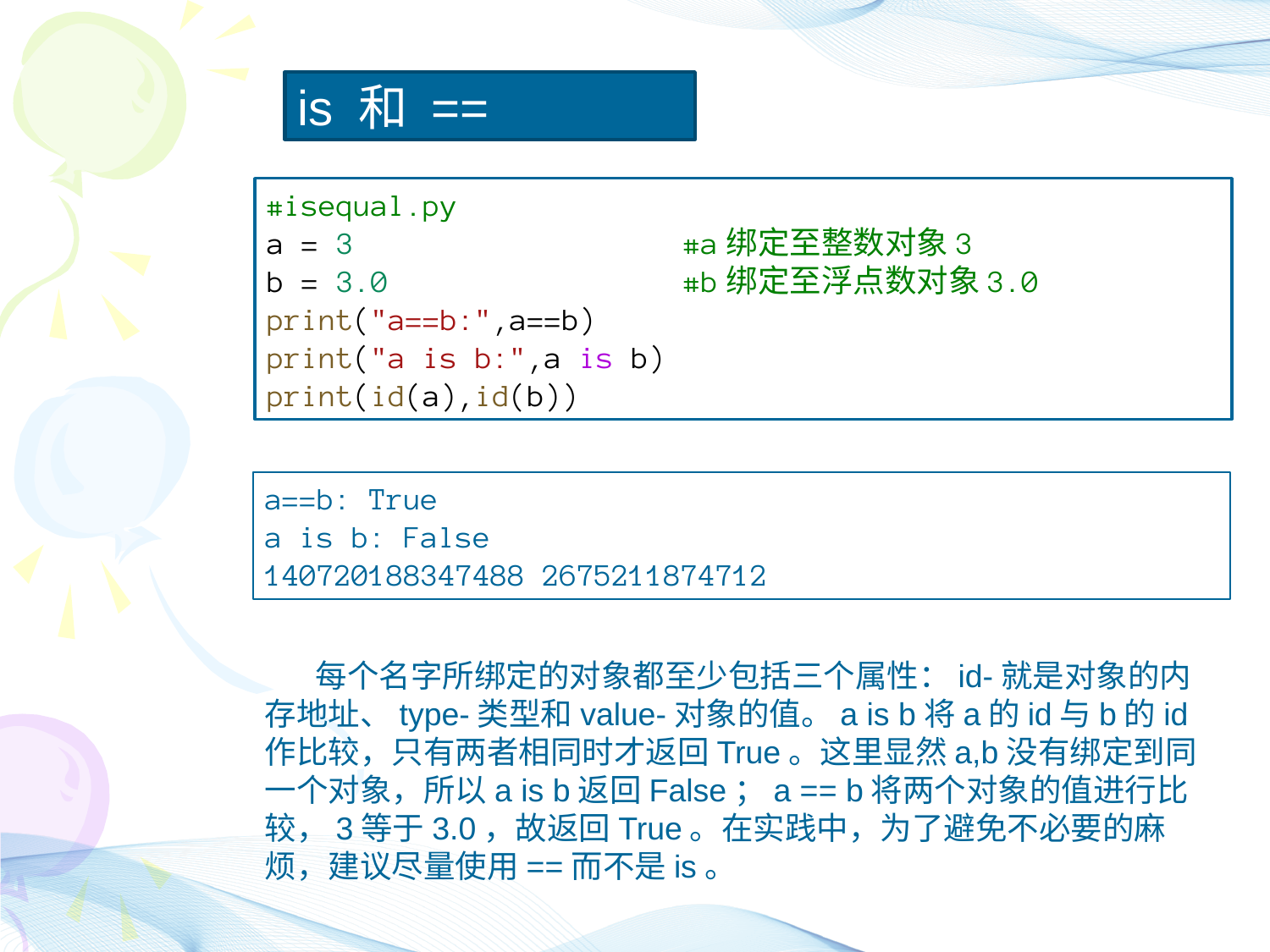

is 和 ==

#isequal.py
a = 3                   #a绑定至整数对象3
b = 3.0                 #b绑定至浮点数对象3.0
print("a==b:",a==b)
print("a is b:",a is b)
print(id(a),id(b))
a==b: True
a is b: False
140720188347488 2675211874712
      每个名字所绑定的对象都至少包括三个属性：id-就是对象的内存地址、type-类型和value-对象的值。a is b将a的id与b的id作比较，只有两者相同时才返回True。这里显然a,b没有绑定到同一个对象，所以a is b返回False；a == b将两个对象的值进行比较，3等于3.0，故返回True。在实践中，为了避免不必要的麻烦，建议尽量使用==而不是is。
25